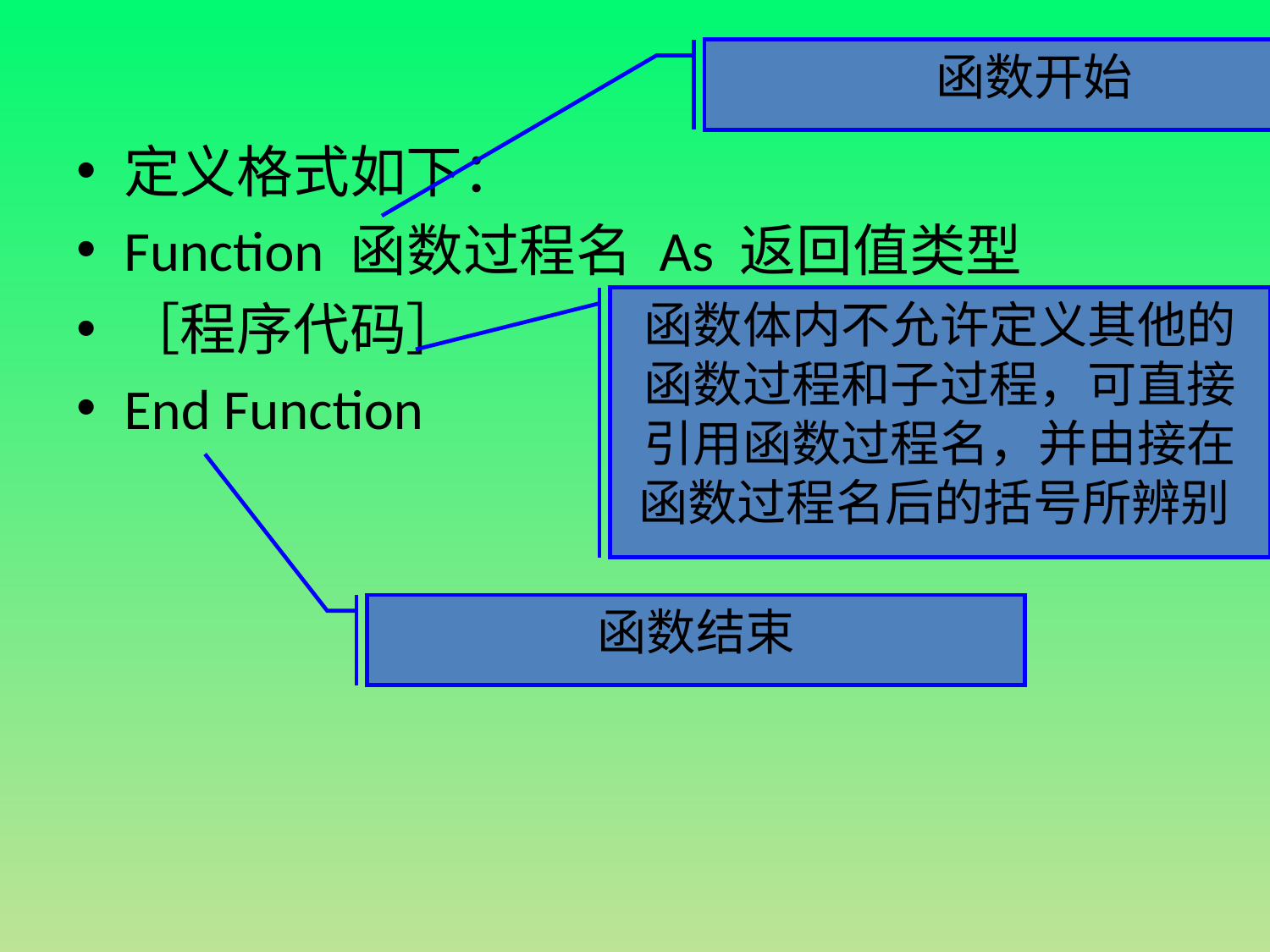

函数开始
定义格式如下：
Function 函数过程名 As 返回值类型
［程序代码］
End Function
函数体内不允许定义其他的函数过程和子过程，可直接引用函数过程名，并由接在函数过程名后的括号所辨别
函数结束